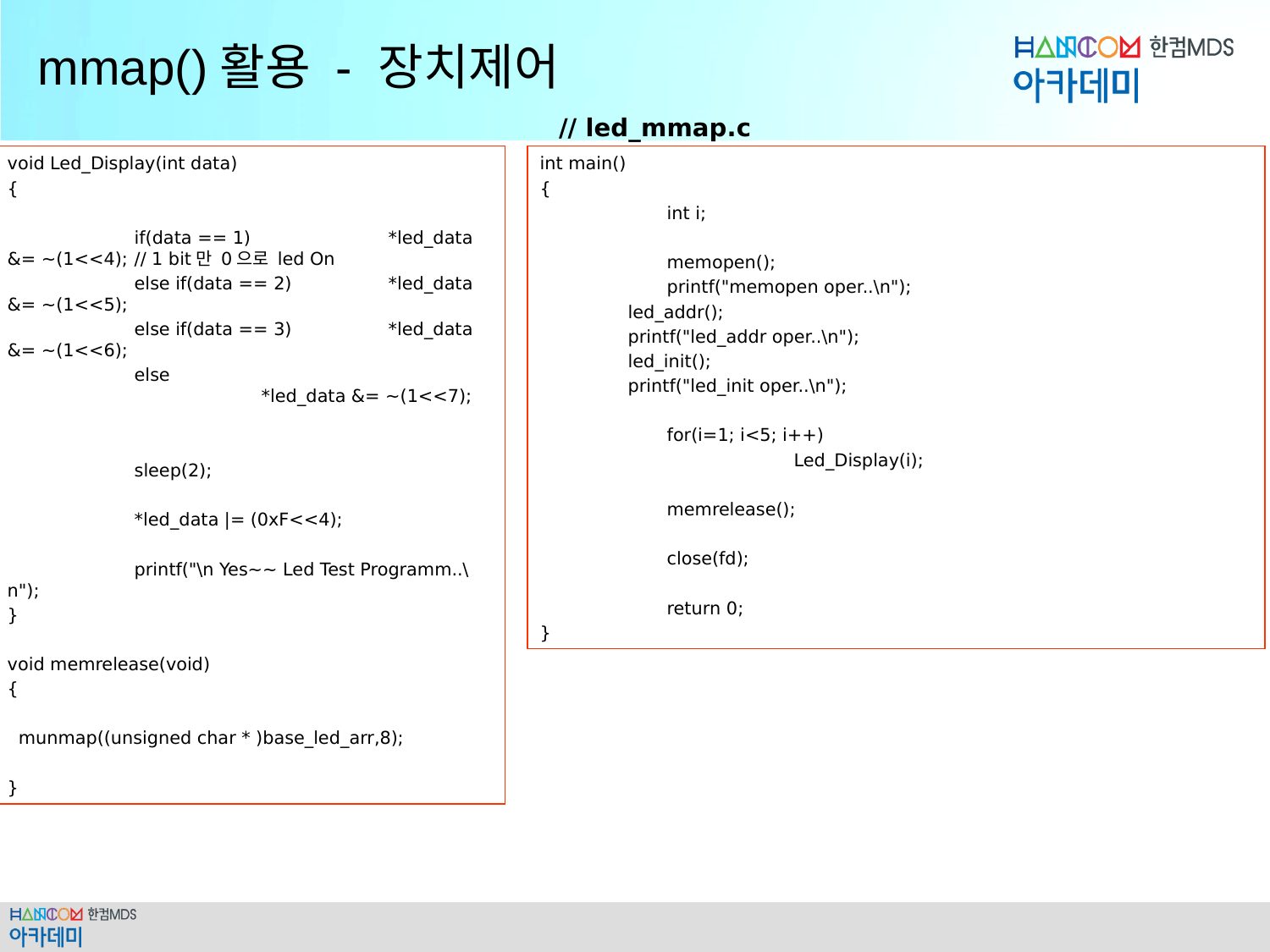

# mmap()활용 - 장치제어
// led_mmap.c
void Led_Display(int data)
{

	if(data == 1)		*led_data &= ~(1<<4); 	// 1 bit만 0으로 led On
	else if(data == 2)	*led_data &= ~(1<<5);
	else if(data == 3)	*led_data &= ~(1<<6);
	else				*led_data &= ~(1<<7);

    	sleep(2);

	*led_data |= (0xF<<4);

	printf("\n Yes~~ Led Test Programm..\n");
}

void memrelease(void)
{

  munmap((unsigned char * )base_led_arr,8);

}
int main()
{
	int i;

	memopen();
	printf("memopen oper..\n");
                led_addr();
                printf("led_addr oper..\n");
                led_init();
                printf("led_init oper..\n");

	for(i=1; i<5; i++)
		Led_Display(i);

	memrelease();

	close(fd);

	return 0;
}